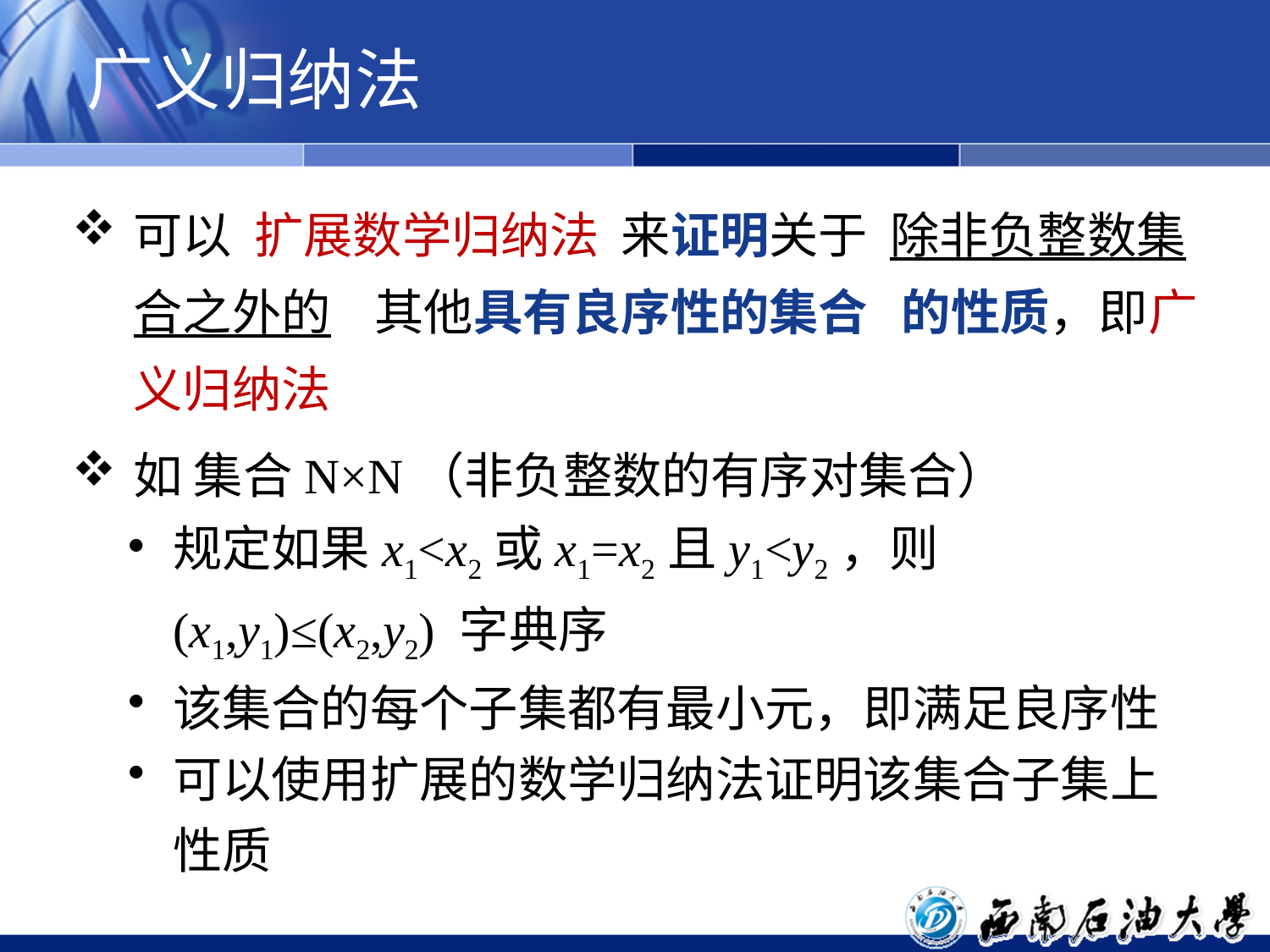

# 广义归纳法
可以  扩展数学归纳法  来证明关于  除非负整数集合之外的    其他具有良序性的集合   的性质，即广义归纳法
如 集合N×N（非负整数的有序对集合）
规定如果x1<x2或x1=x2且y1<y2，则(x1,y1)≤(x2,y2) 字典序
该集合的每个子集都有最小元，即满足良序性
可以使用扩展的数学归纳法证明该集合子集上性质